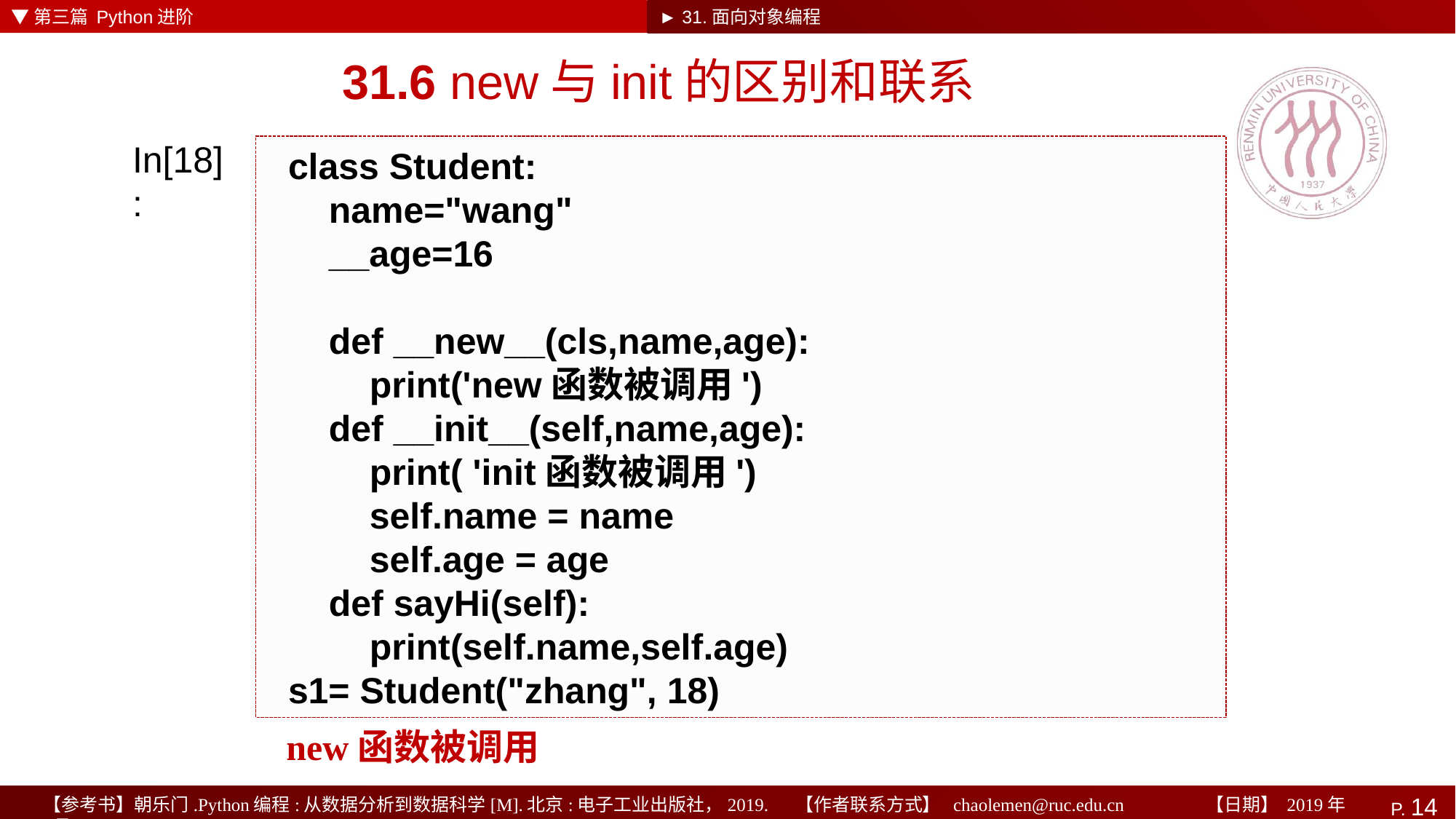

▼第三篇 Python进阶
► 31.面向对象编程
# 31.6 new与init的区别和联系
In[18]:
class Student:
    name="wang"
    __age=16

    def __new__(cls,name,age):
        print('new函数被调用')
    def __init__(self,name,age):
        print( 'init函数被调用')
        self.name = name
        self.age = age
    def sayHi(self):
        print(self.name,self.age)
s1= Student("zhang", 18)

new函数被调用